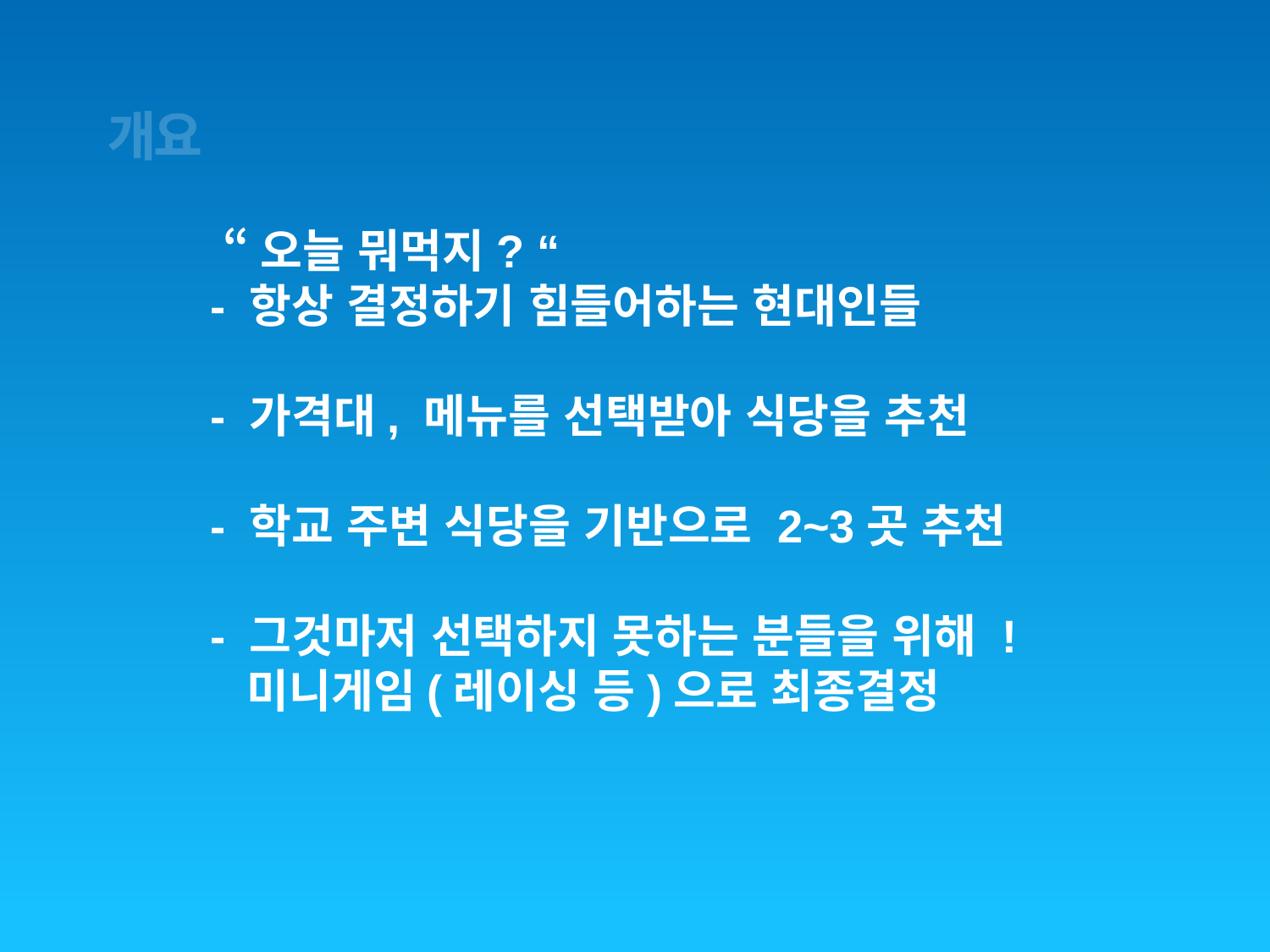

개요
  “오늘 뭐먹지? “
 - 항상 결정하기 힘들어하는 현대인들

 - 가격대, 메뉴를 선택받아 식당을 추천

 - 학교 주변 식당을 기반으로 2~3곳 추천

 - 그것마저 선택하지 못하는 분들을 위해 !
   미니게임(레이싱 등)으로 최종결정